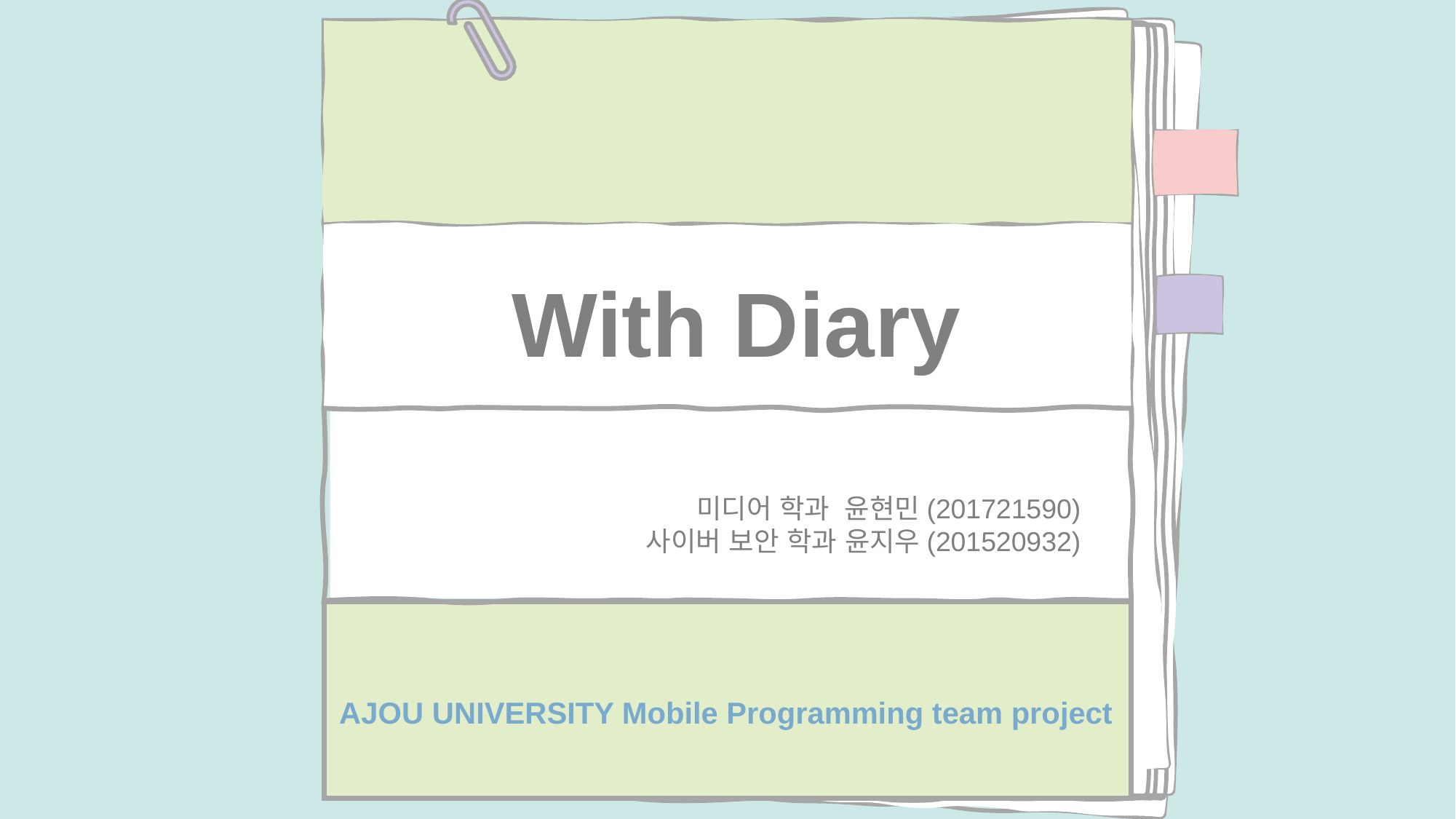

With Diary

 미디어 학과  윤현민(201721590)
사이버 보안 학과 윤지우(201520932)

AJOU UNIVERSITY Mobile Programming team project